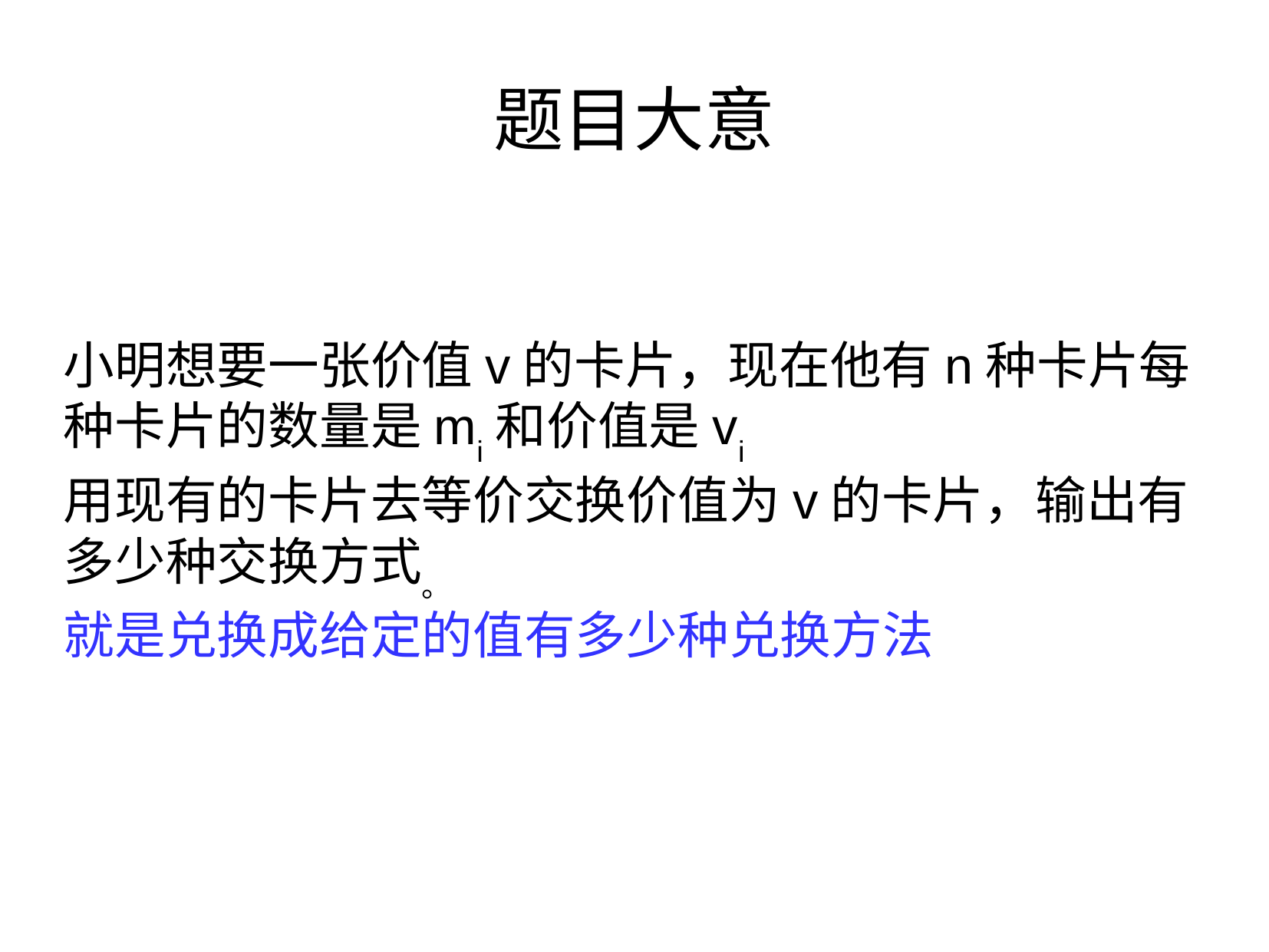

题目大意
小明想要一张价值v的卡片，现在他有n种卡片每种卡片的数量是mi和价值是vi
用现有的卡片去等价交换价值为v的卡片，输出有多少种交换方式。
就是兑换成给定的值有多少种兑换方法